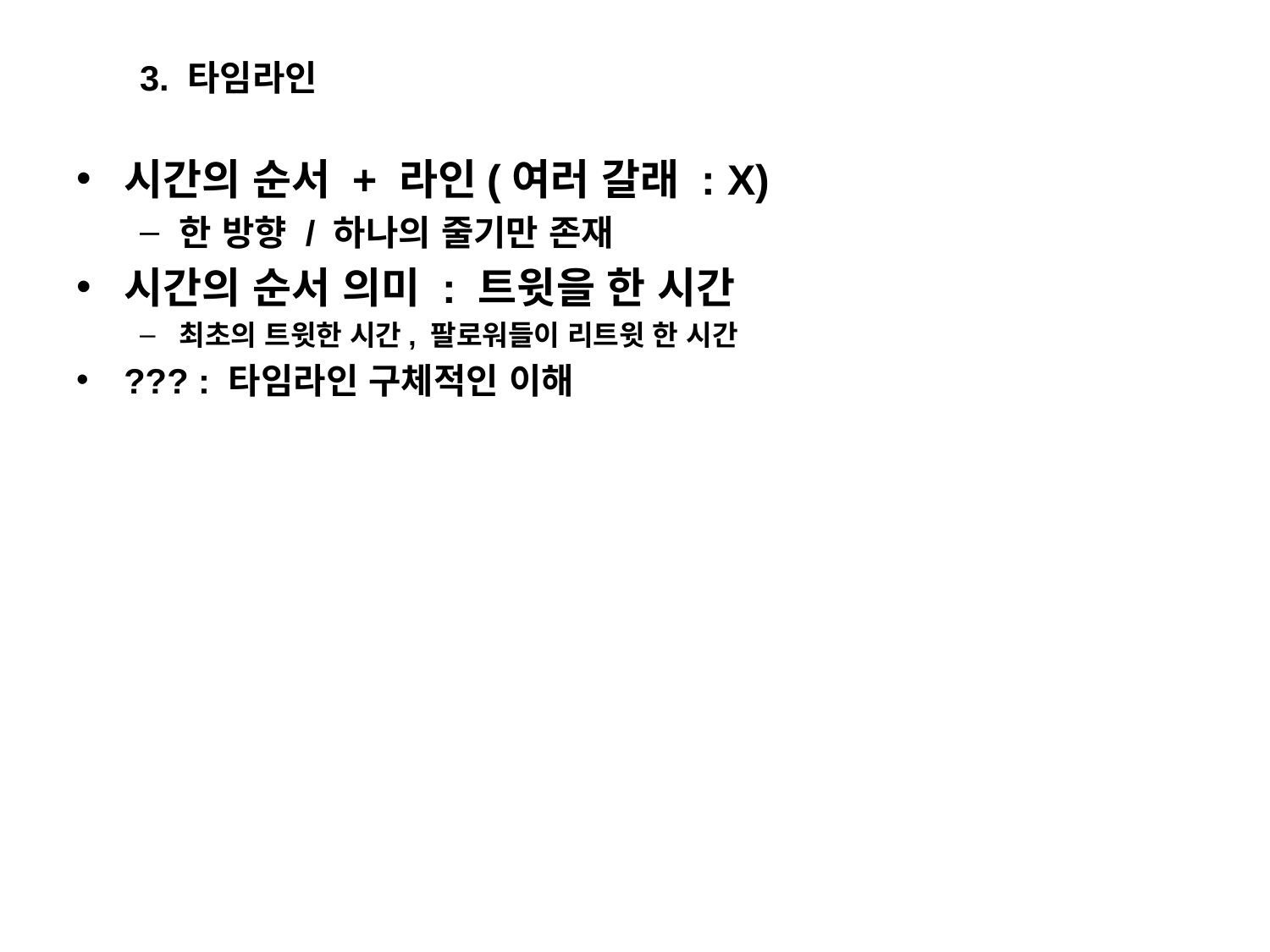

# 3. 타임라인
시간의 순서 + 라인(여러 갈래 : X)
한 방향 / 하나의 줄기만 존재
시간의 순서 의미 : 트윗을 한 시간
최초의 트윗한 시간, 팔로워들이 리트윗 한 시간
??? : 타임라인 구체적인 이해